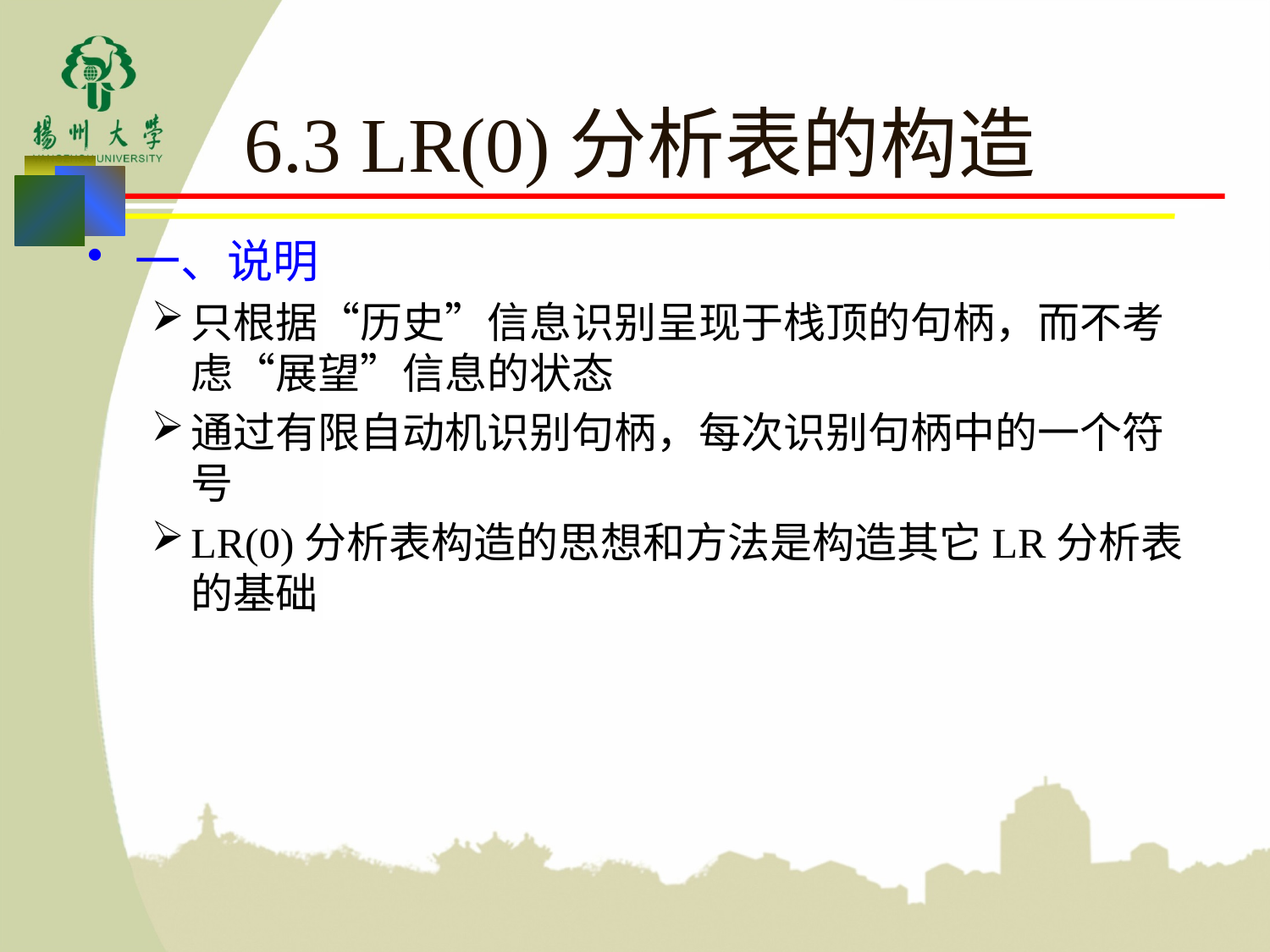

# 6.3 LR(0)分析表的构造
一、说明
只根据“历史”信息识别呈现于栈顶的句柄，而不考虑“展望”信息的状态
通过有限自动机识别句柄，每次识别句柄中的一个符号
LR(0)分析表构造的思想和方法是构造其它LR分析表的基础

33